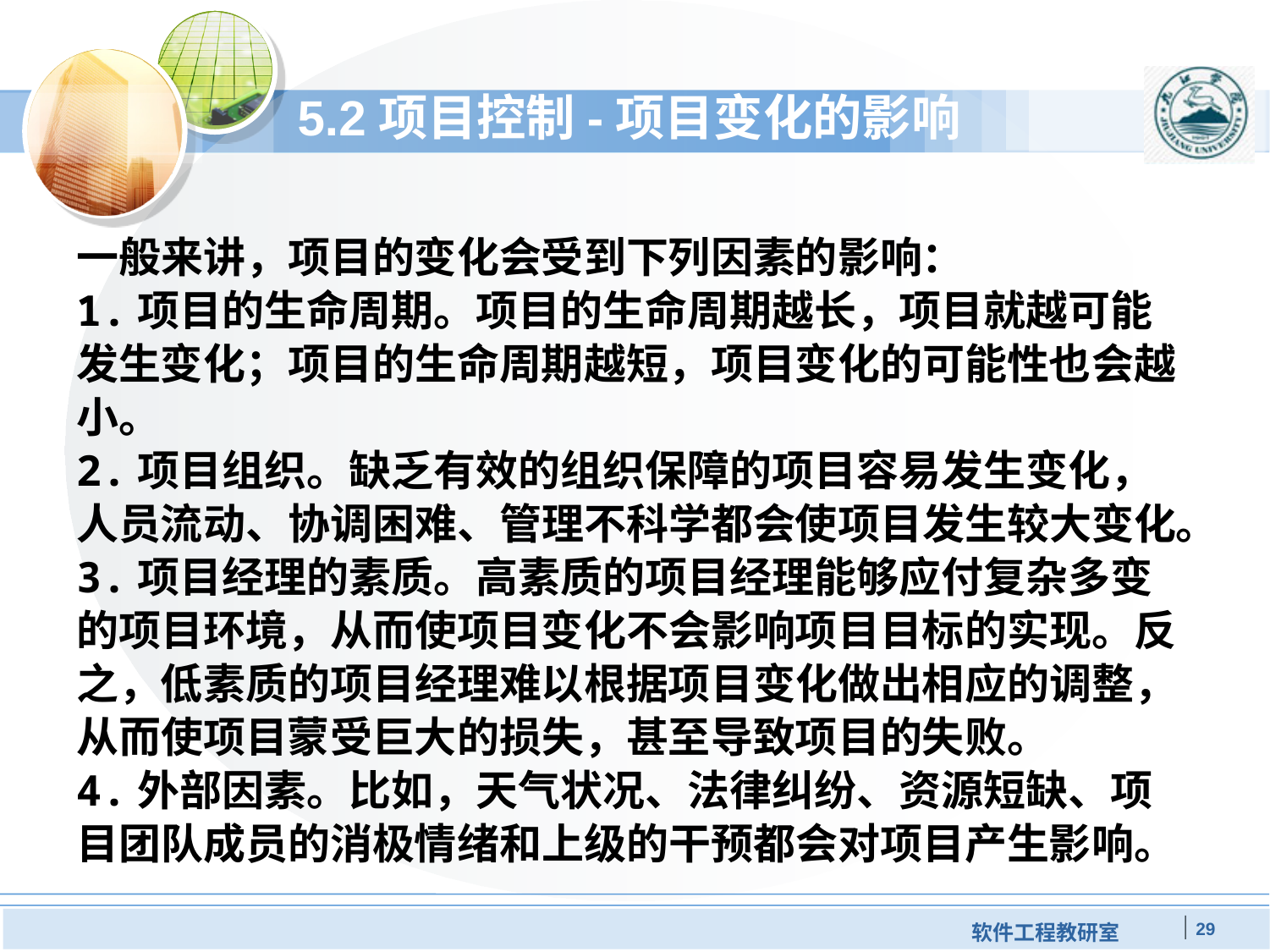

# 5.2项目控制-项目变化的影响
一般来讲，项目的变化会受到下列因素的影响：
1.项目的生命周期。项目的生命周期越长，项目就越可能发生变化；项目的生命周期越短，项目变化的可能性也会越小。
2.项目组织。缺乏有效的组织保障的项目容易发生变化，人员流动、协调困难、管理不科学都会使项目发生较大变化。
3.项目经理的素质。高素质的项目经理能够应付复杂多变的项目环境，从而使项目变化不会影响项目目标的实现。反之，低素质的项目经理难以根据项目变化做出相应的调整，从而使项目蒙受巨大的损失，甚至导致项目的失败。
4.外部因素。比如，天气状况、法律纠纷、资源短缺、项目团队成员的消极情绪和上级的干预都会对项目产生影响。